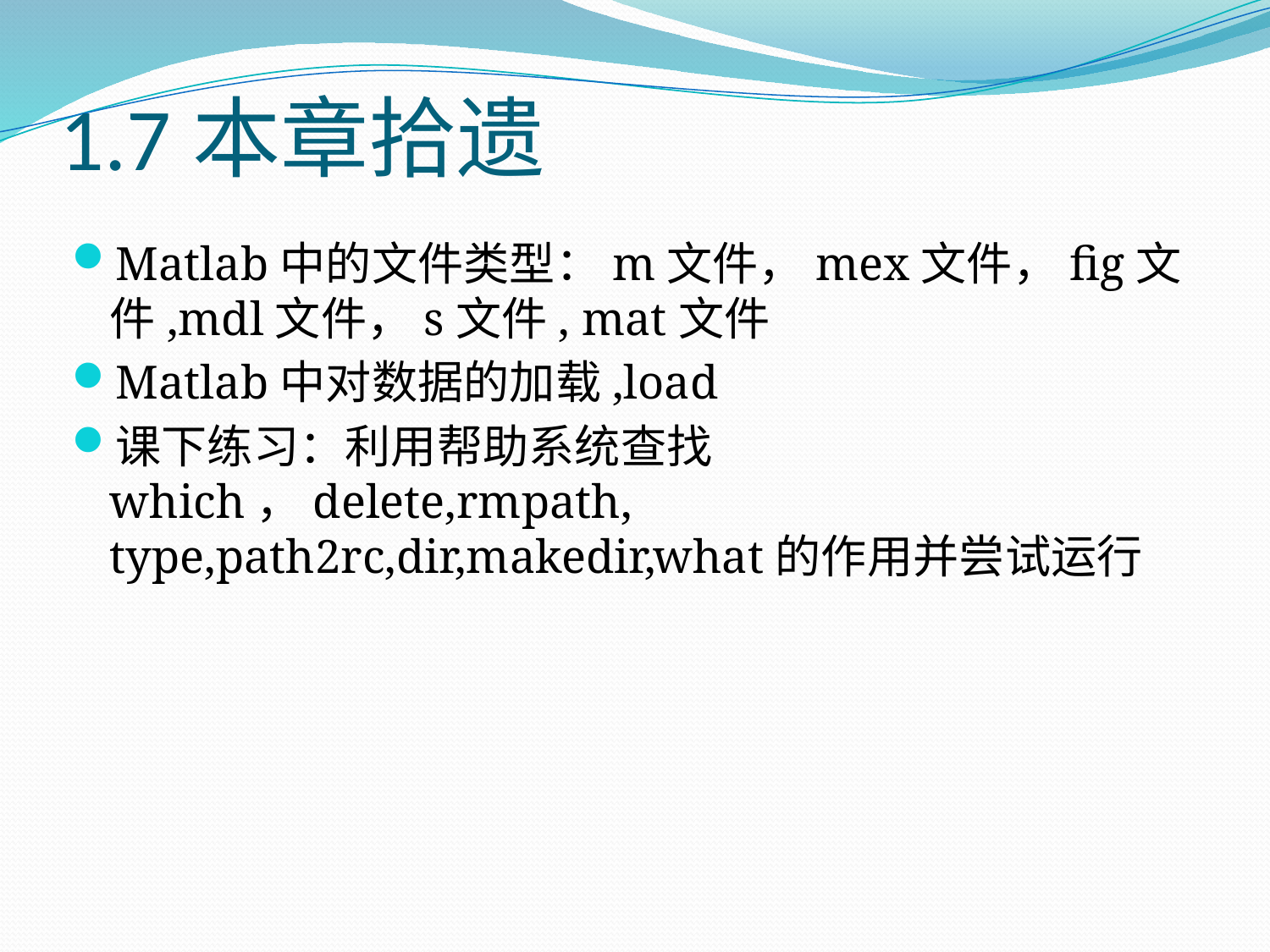

# 1.7本章拾遗
Matlab中的文件类型：m文件，mex文件，fig文件,mdl文件，s文件, mat文件
Matlab中对数据的加载,load
课下练习：利用帮助系统查找which，delete,rmpath, type,path2rc,dir,makedir,what的作用并尝试运行